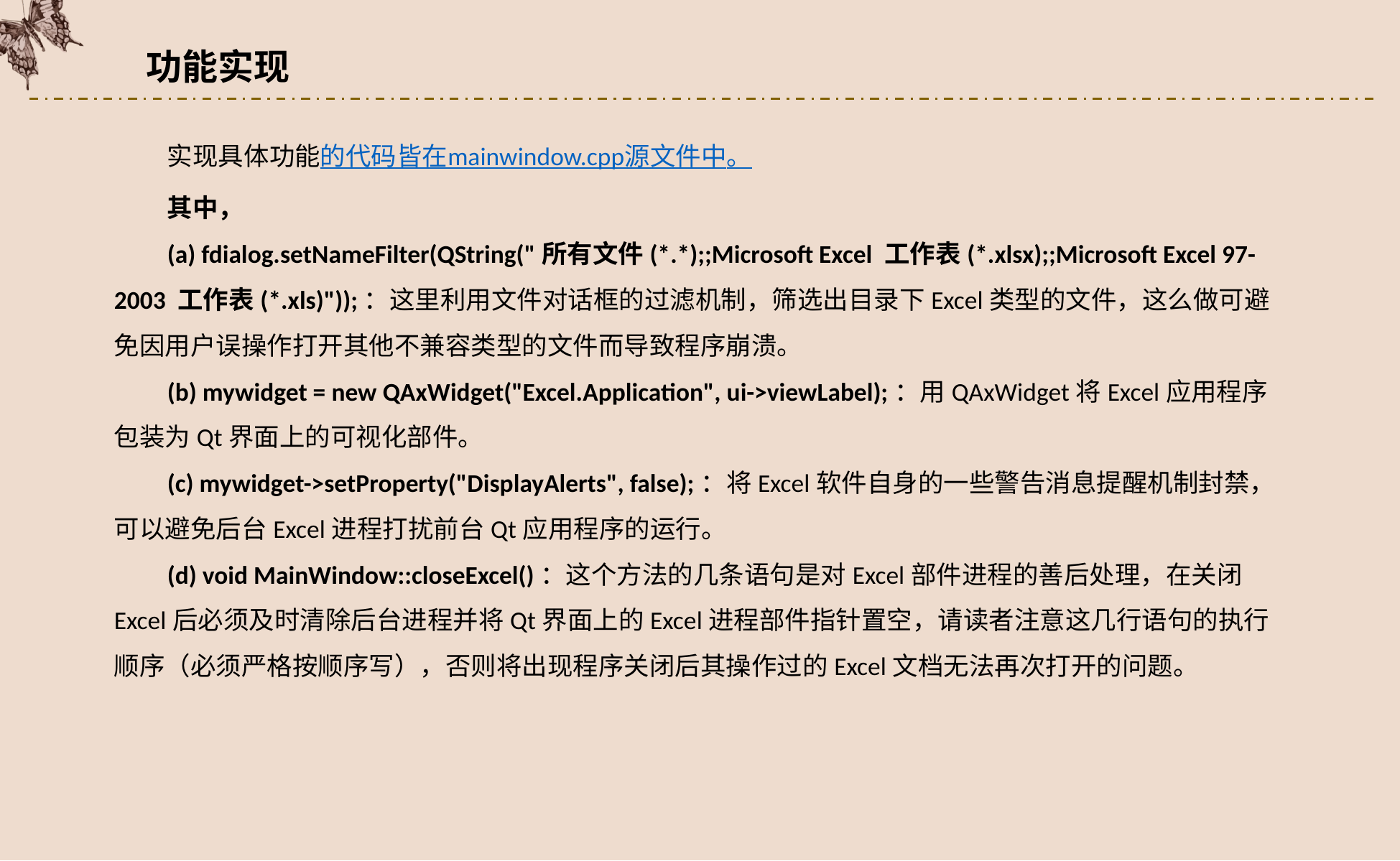

功能实现
实现具体功能的代码皆在mainwindow.cpp源文件中。
其中，
(a) fdialog.setNameFilter(QString("所有文件(*.*);;Microsoft Excel 工作表(*.xlsx);;Microsoft Excel 97-2003 工作表(*.xls)"));：这里利用文件对话框的过滤机制，筛选出目录下Excel类型的文件，这么做可避免因用户误操作打开其他不兼容类型的文件而导致程序崩溃。
(b) mywidget = new QAxWidget("Excel.Application", ui->viewLabel);：用QAxWidget将Excel应用程序包装为Qt界面上的可视化部件。
(c) mywidget->setProperty("DisplayAlerts", false);：将Excel软件自身的一些警告消息提醒机制封禁，可以避免后台Excel进程打扰前台Qt应用程序的运行。
(d) void MainWindow::closeExcel()：这个方法的几条语句是对Excel部件进程的善后处理，在关闭Excel后必须及时清除后台进程并将Qt界面上的Excel进程部件指针置空，请读者注意这几行语句的执行顺序（必须严格按顺序写），否则将出现程序关闭后其操作过的Excel文档无法再次打开的问题。